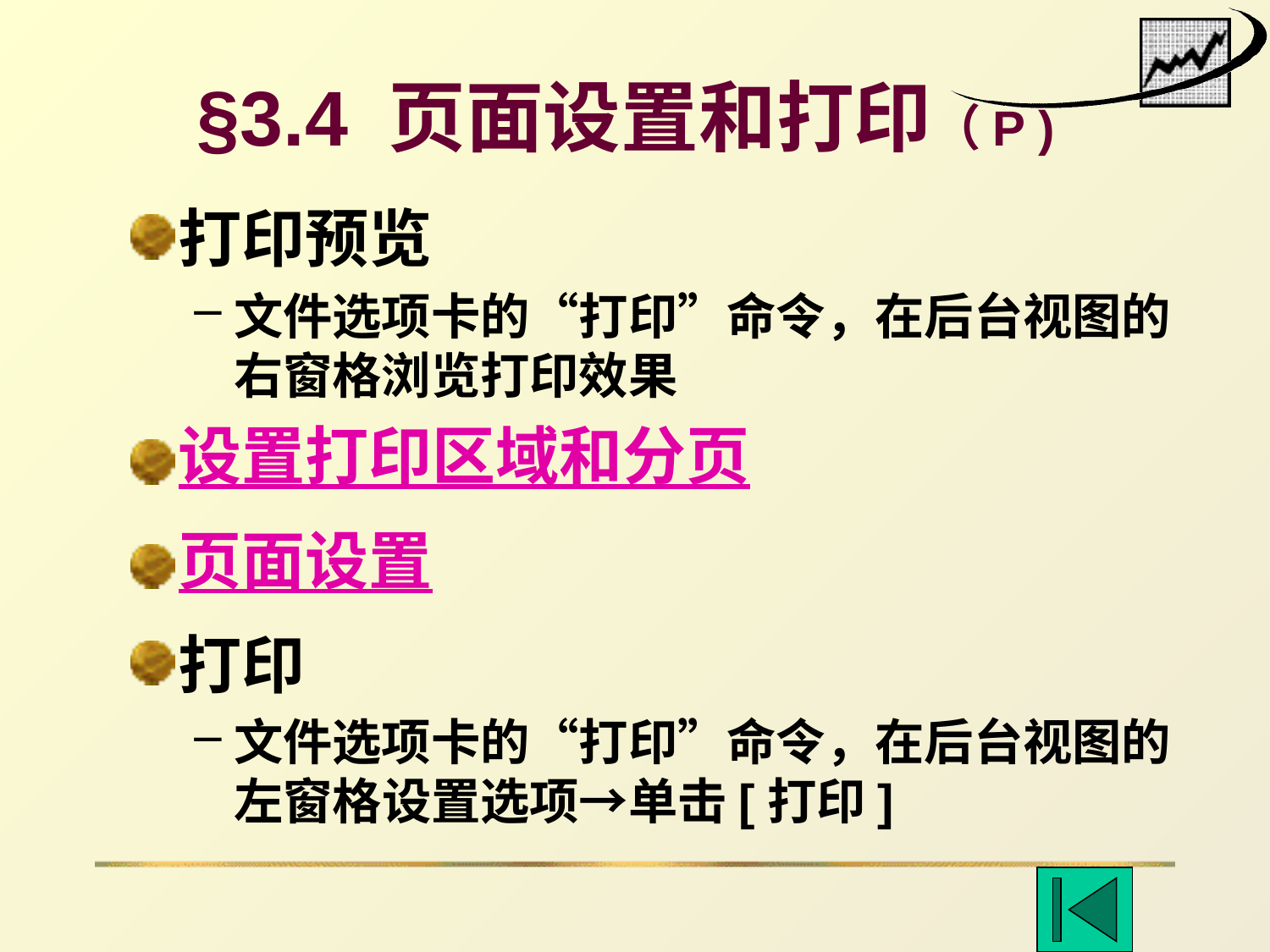

§3.4 页面设置和打印（P )
打印预览
文件选项卡的“打印”命令，在后台视图的右窗格浏览打印效果
设置打印区域和分页
页面设置
打印
文件选项卡的“打印”命令，在后台视图的左窗格设置选项→单击[打印]